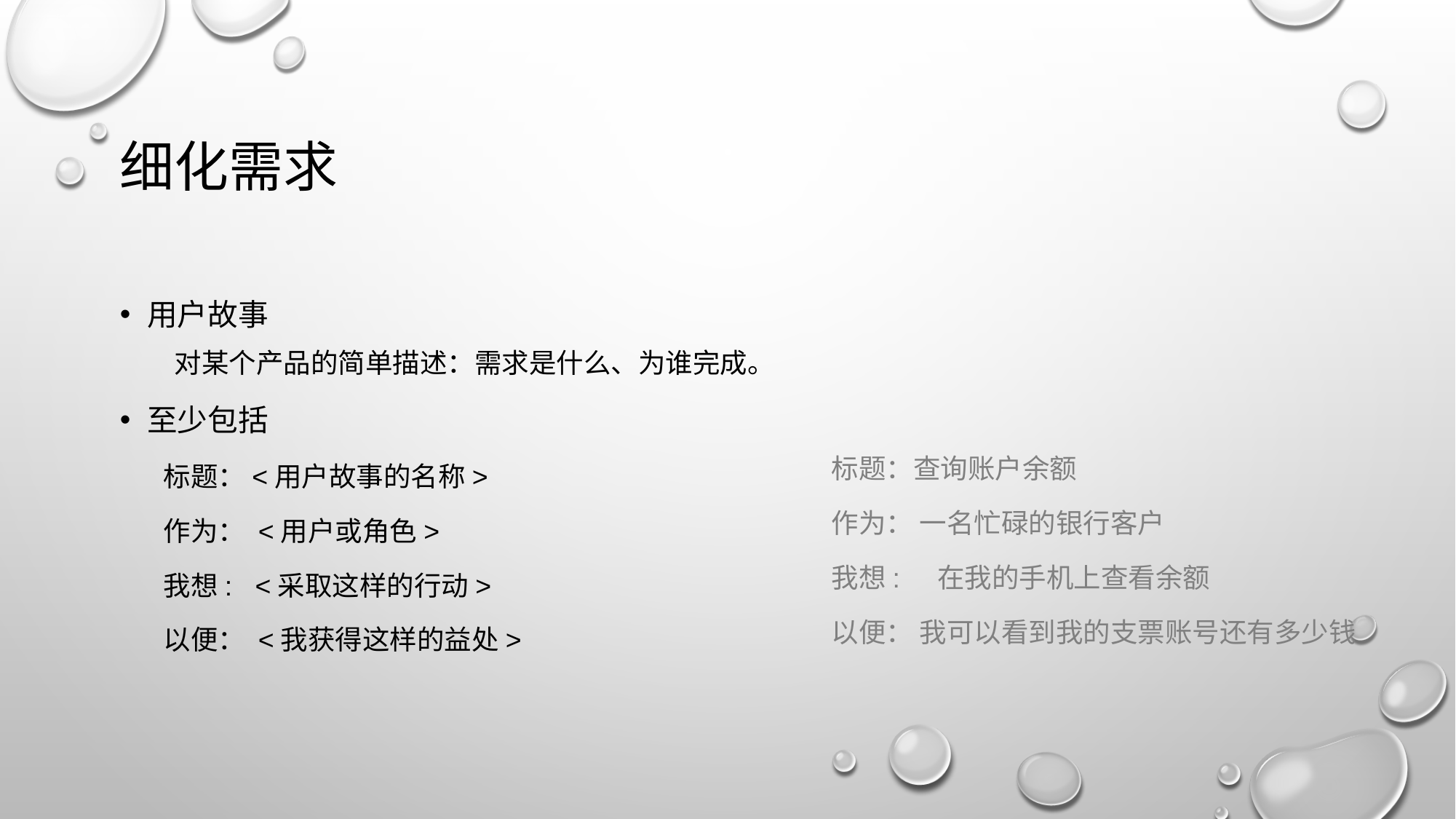

# 细化需求
用户故事
对某个产品的简单描述：需求是什么、为谁完成。
至少包括
      标题：<用户故事的名称>
      作为： <用户或角色>
      我想:   <采取这样的行动>
      以便： <我获得这样的益处>

      标题：查询账户余额
      作为： 一名忙碌的银行客户
      我想:    在我的手机上查看余额
      以便： 我可以看到我的支票账号还有多少钱